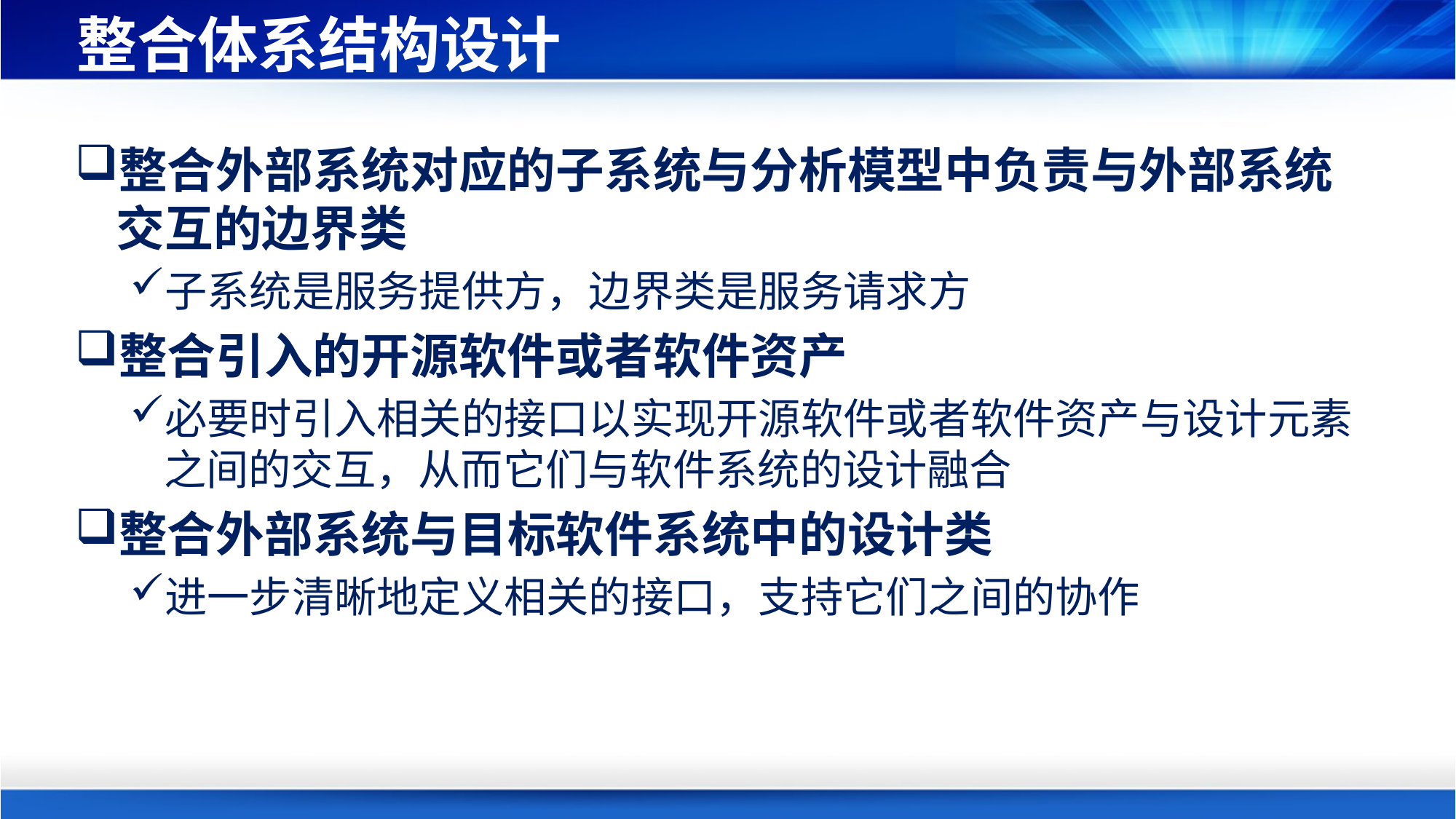

# 整合体系结构设计
整合外部系统对应的子系统与分析模型中负责与外部系统交互的边界类
子系统是服务提供方，边界类是服务请求方
整合引入的开源软件或者软件资产
必要时引入相关的接口以实现开源软件或者软件资产与设计元素之间的交互，从而它们与软件系统的设计融合
整合外部系统与目标软件系统中的设计类
进一步清晰地定义相关的接口，支持它们之间的协作